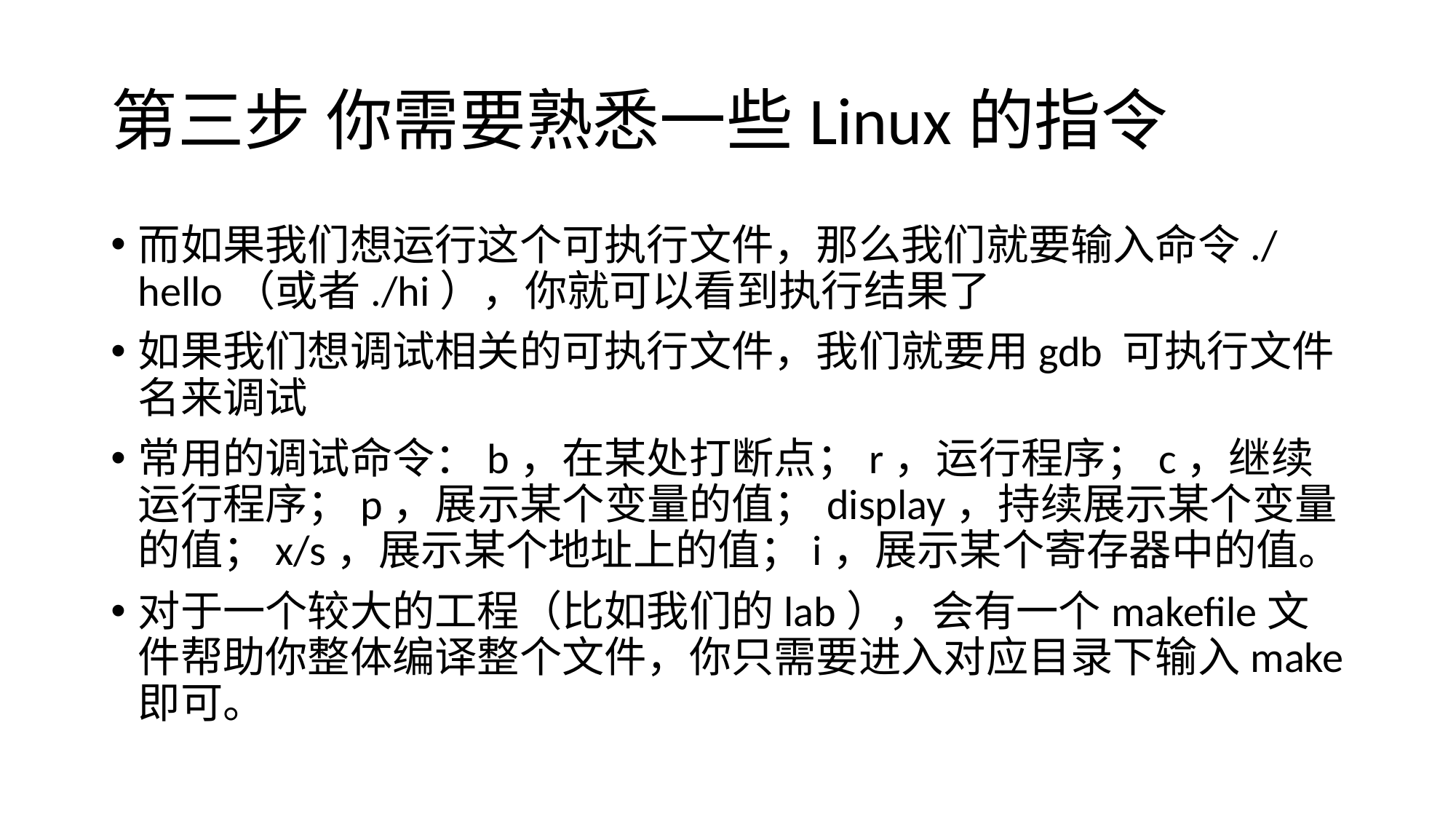

# 第三步 你需要熟悉一些Linux的指令
而如果我们想运行这个可执行文件，那么我们就要输入命令./hello（或者./hi），你就可以看到执行结果了
如果我们想调试相关的可执行文件，我们就要用gdb 可执行文件名来调试
常用的调试命令：b，在某处打断点；r，运行程序；c，继续运行程序；p，展示某个变量的值；display，持续展示某个变量的值；x/s，展示某个地址上的值；i，展示某个寄存器中的值。
对于一个较大的工程（比如我们的lab），会有一个makefile文件帮助你整体编译整个文件，你只需要进入对应目录下输入make即可。